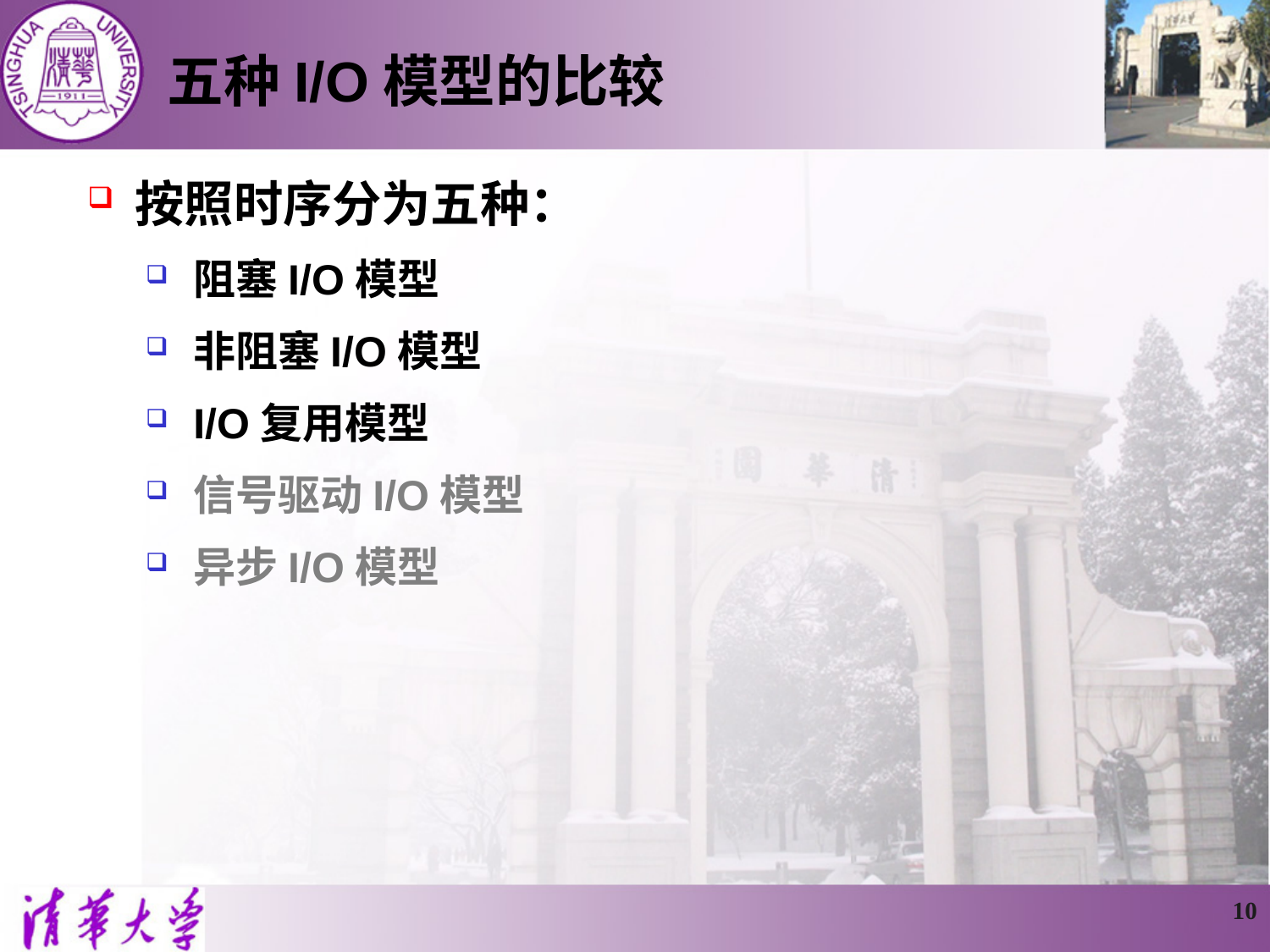

# 五种I/O模型的比较
按照时序分为五种：
阻塞I/O模型
非阻塞I/O模型
I/O复用模型
信号驱动I/O模型
异步I/O模型
10